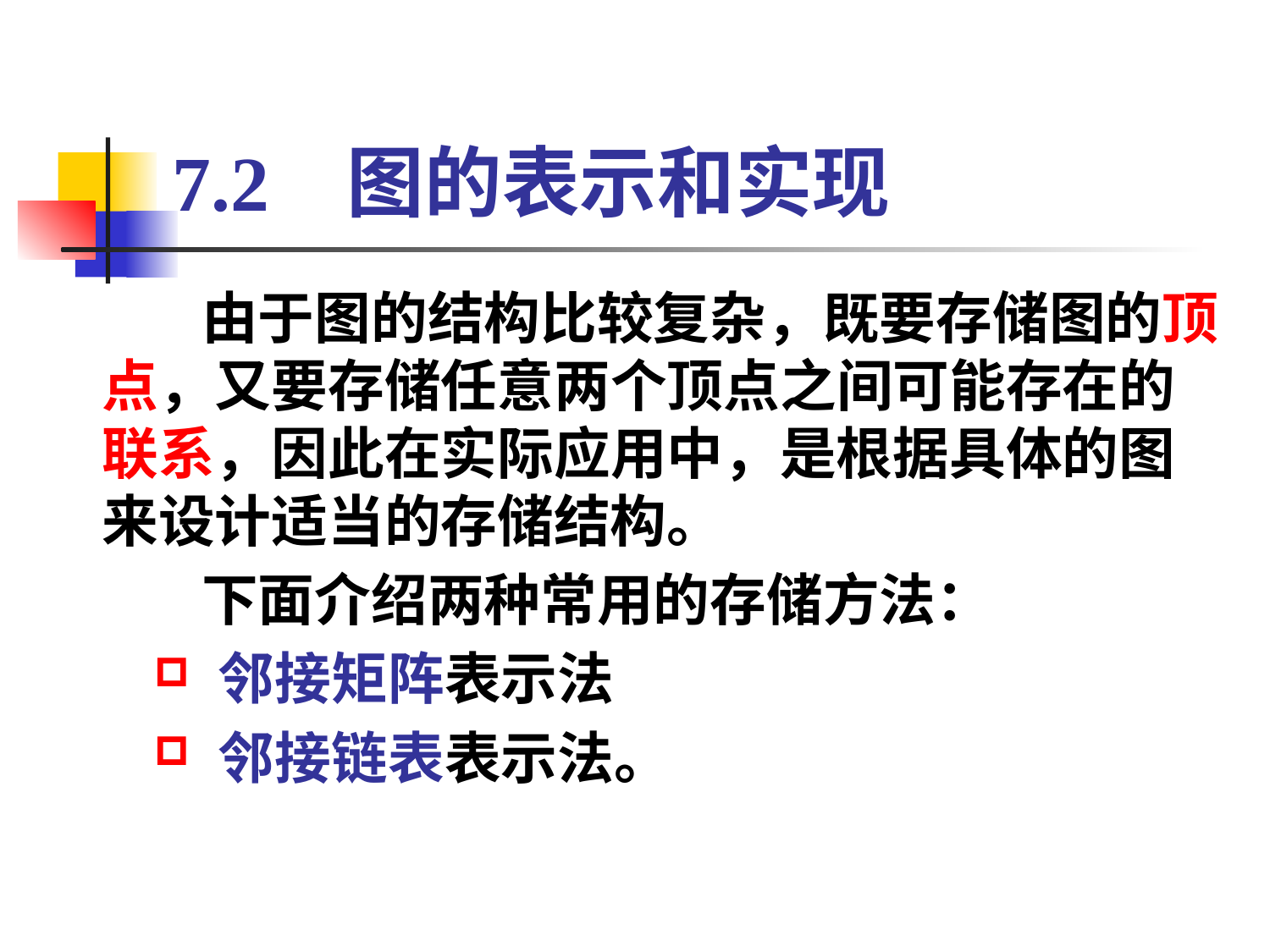

# 7.2   图的表示和实现
由于图的结构比较复杂，既要存储图的顶点，又要存储任意两个顶点之间可能存在的联系，因此在实际应用中，是根据具体的图来设计适当的存储结构。
下面介绍两种常用的存储方法：
邻接矩阵表示法
邻接链表表示法。
22